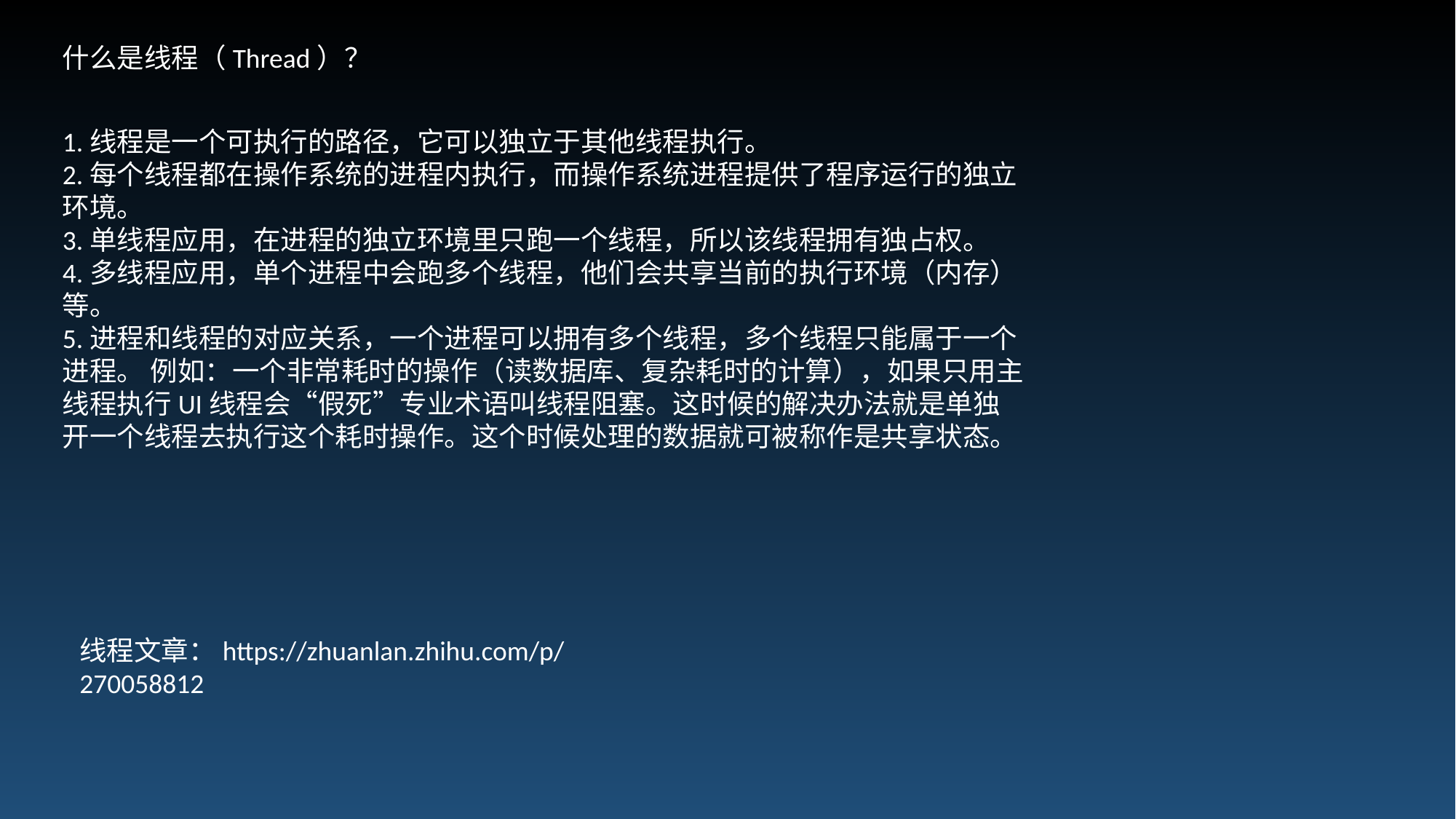

什么是线程（Thread）？
1.线程是一个可执行的路径，它可以独立于其他线程执行。
2.每个线程都在操作系统的进程内执行，而操作系统进程提供了程序运行的独立环境。
3.单线程应用，在进程的独立环境里只跑一个线程，所以该线程拥有独占权。
4.多线程应用，单个进程中会跑多个线程，他们会共享当前的执行环境（内存）等。
5.进程和线程的对应关系，一个进程可以拥有多个线程，多个线程只能属于一个进程。 例如：一个非常耗时的操作（读数据库、复杂耗时的计算），如果只用主线程执行UI线程会“假死”专业术语叫线程阻塞。这时候的解决办法就是单独开一个线程去执行这个耗时操作。这个时候处理的数据就可被称作是共享状态。
线程文章：https://zhuanlan.zhihu.com/p/270058812